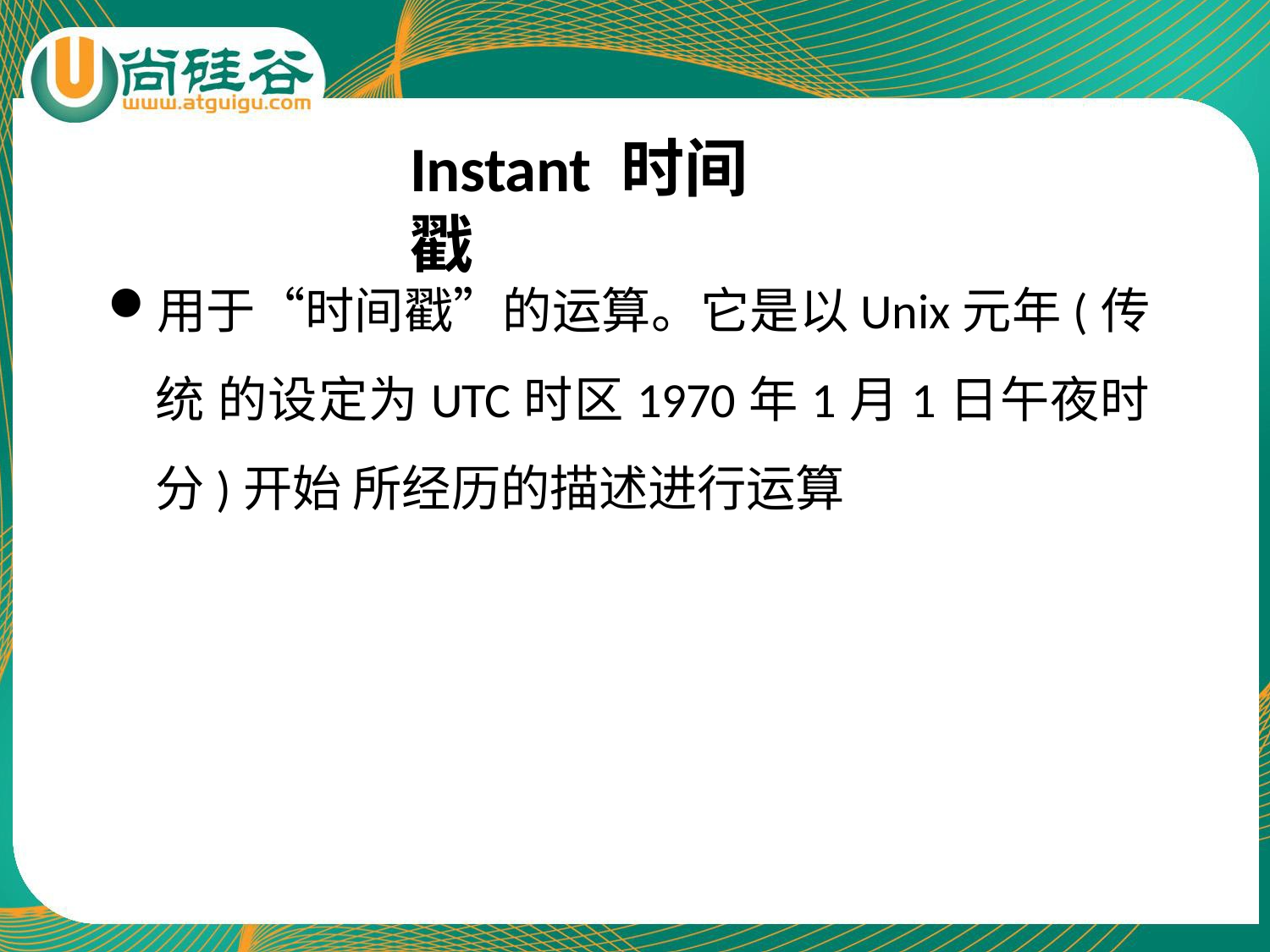

# Instant 时间戳
用于“时间戳”的运算。它是以Unix元年(传统 的设定为UTC时区1970年1月1日午夜时分)开始 所经历的描述进行运算